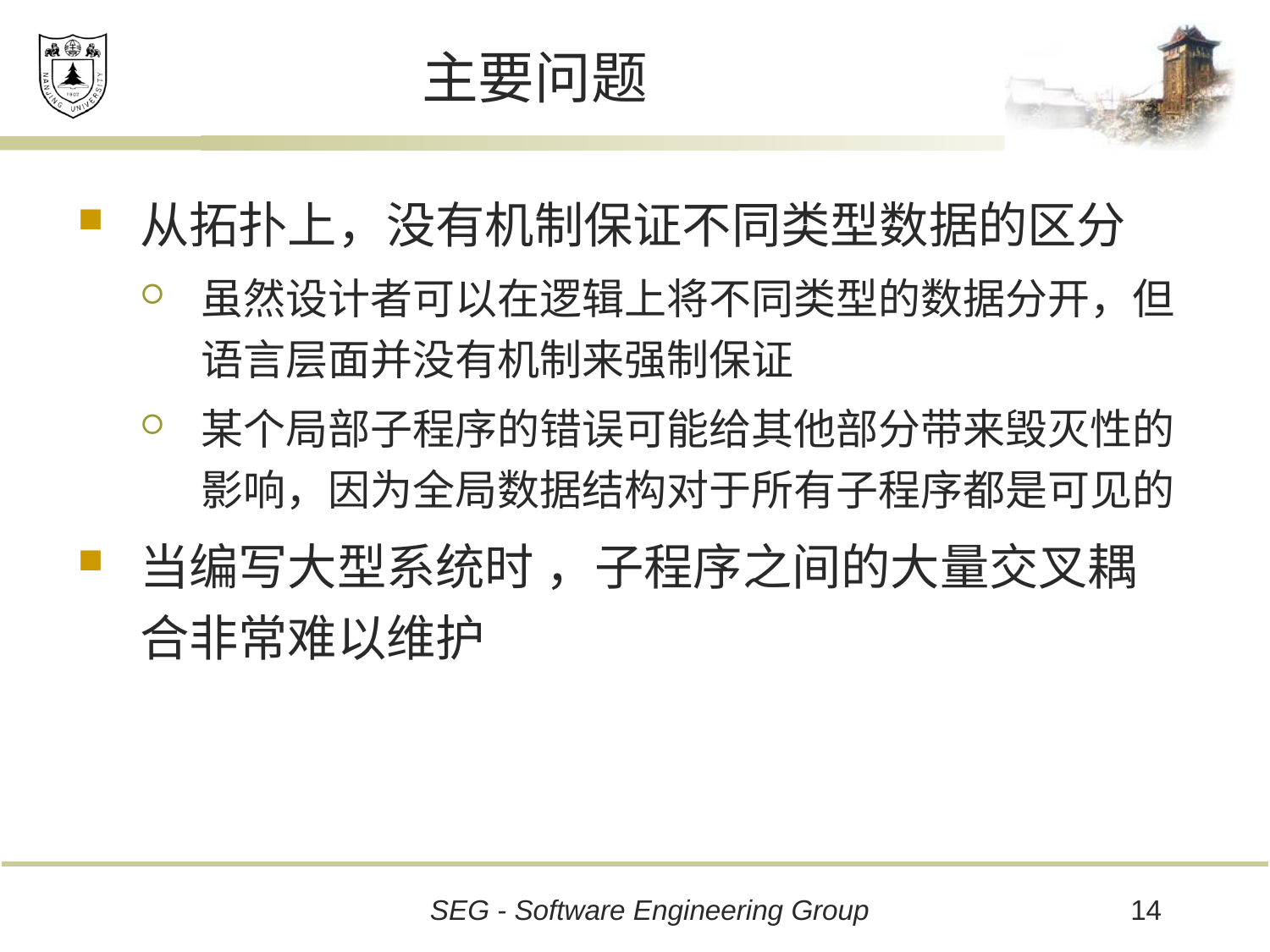

# 主要问题
从拓扑上，没有机制保证不同类型数据的区分
虽然设计者可以在逻辑上将不同类型的数据分开，但语言层面并没有机制来强制保证
某个局部子程序的错误可能给其他部分带来毁灭性的影响，因为全局数据结构对于所有子程序都是可见的
当编写大型系统时 ，子程序之间的大量交叉耦合非常难以维护
14
SEG - Software Engineering Group